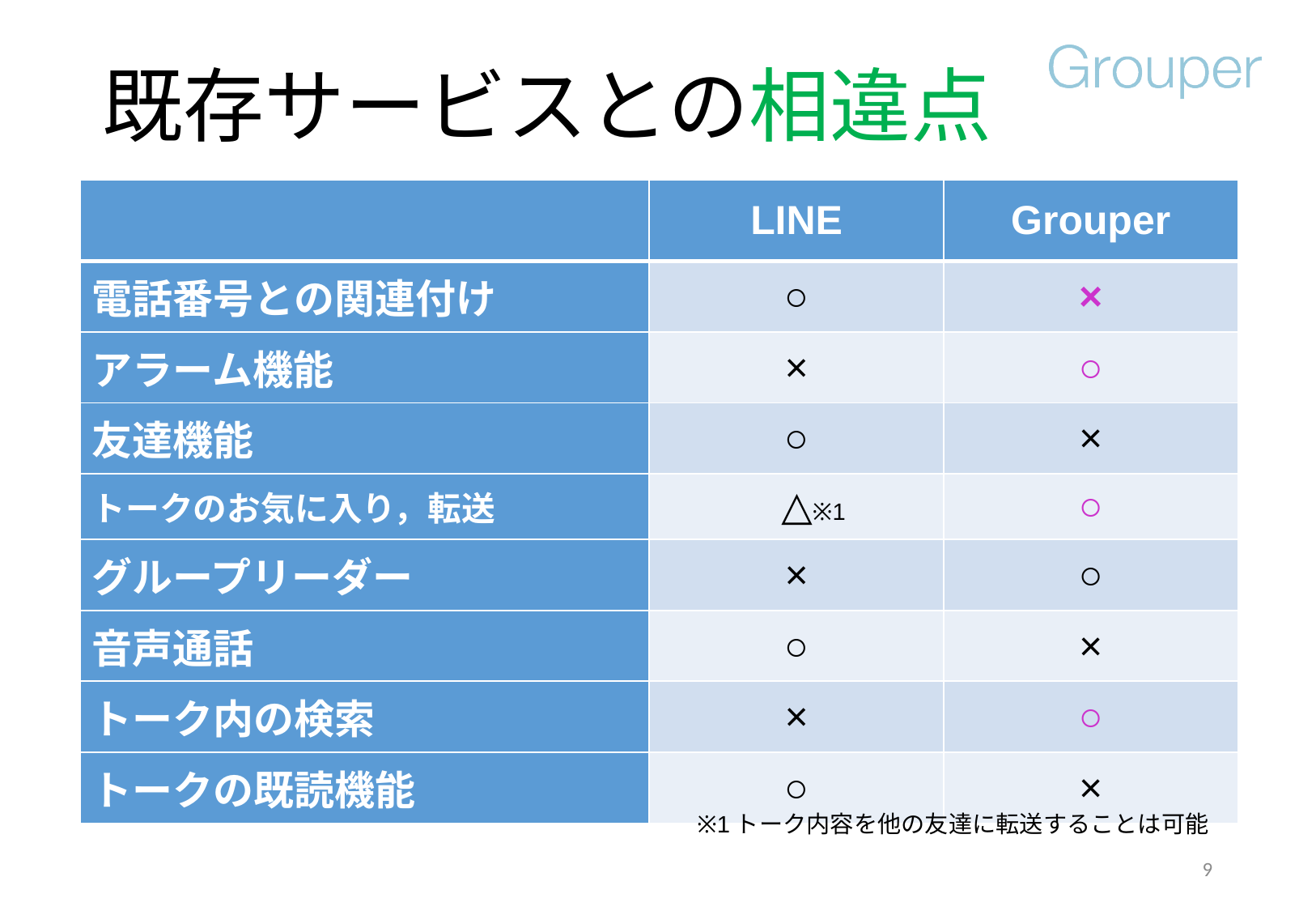

# 既存サービスとの相違点
|  | LINE | Grouper |
| --- | --- | --- |
| 電話番号との関連付け | ○ | × |
| アラーム機能 | × | ○ |
| 友達機能 | ○ | × |
| トークのお気に入り，転送 | △※1 | ○ |
| グループリーダー | × | ○ |
| 音声通話 | ○ | × |
| トーク内の検索 | × | ○ |
| トークの既読機能 | ○ | × |
※1トーク内容を他の友達に転送することは可能
9